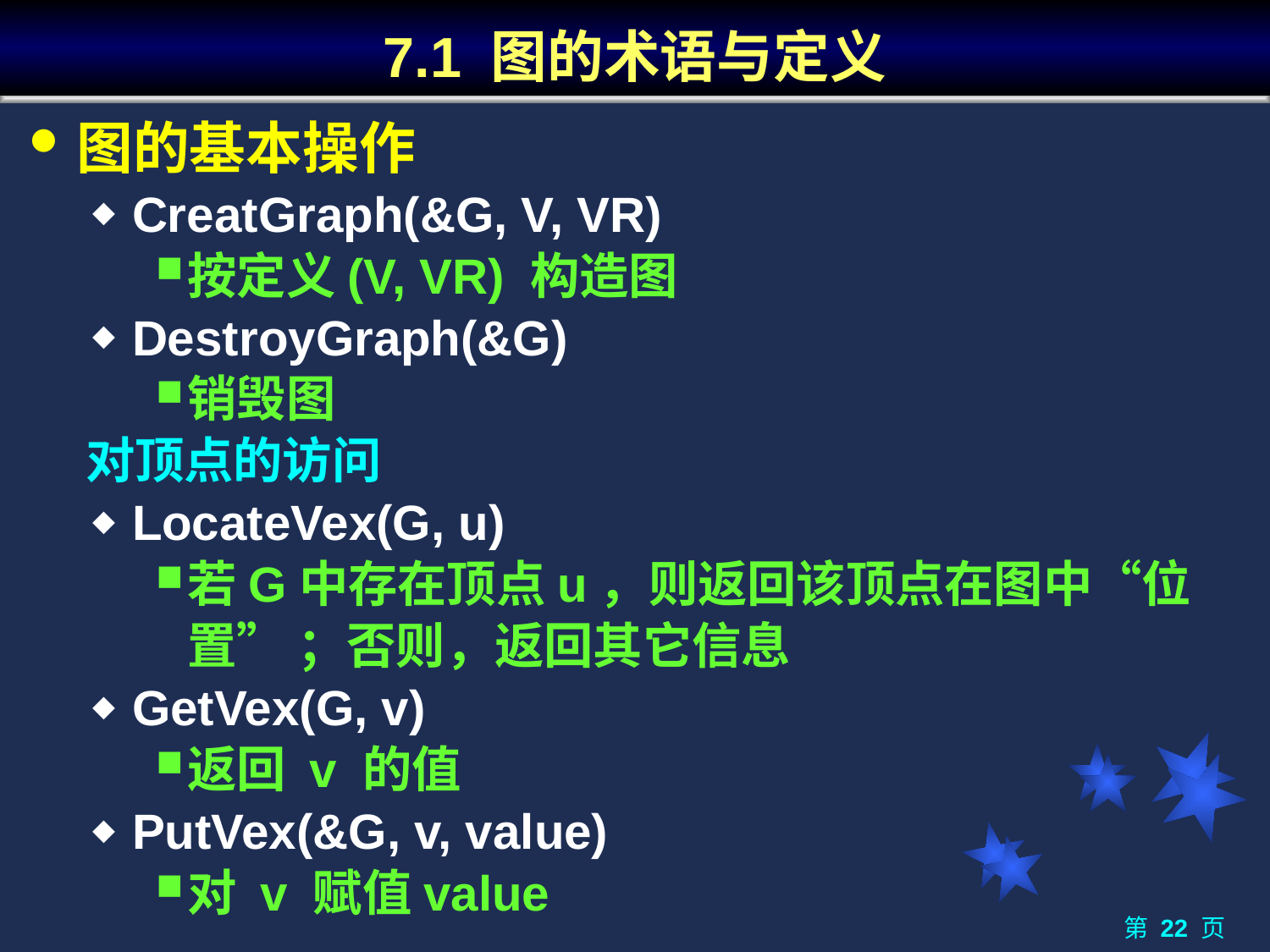

# 7.1 图的术语与定义
图的基本操作
CreatGraph(&G, V, VR)
按定义(V, VR) 构造图
DestroyGraph(&G)
销毁图
    对顶点的访问
LocateVex(G, u)
若G中存在顶点u，则返回该顶点在图中“位置” ；否则，返回其它信息
GetVex(G, v)
返回 v 的值
PutVex(&G, v, value)
对 v 赋值value
第 22 页